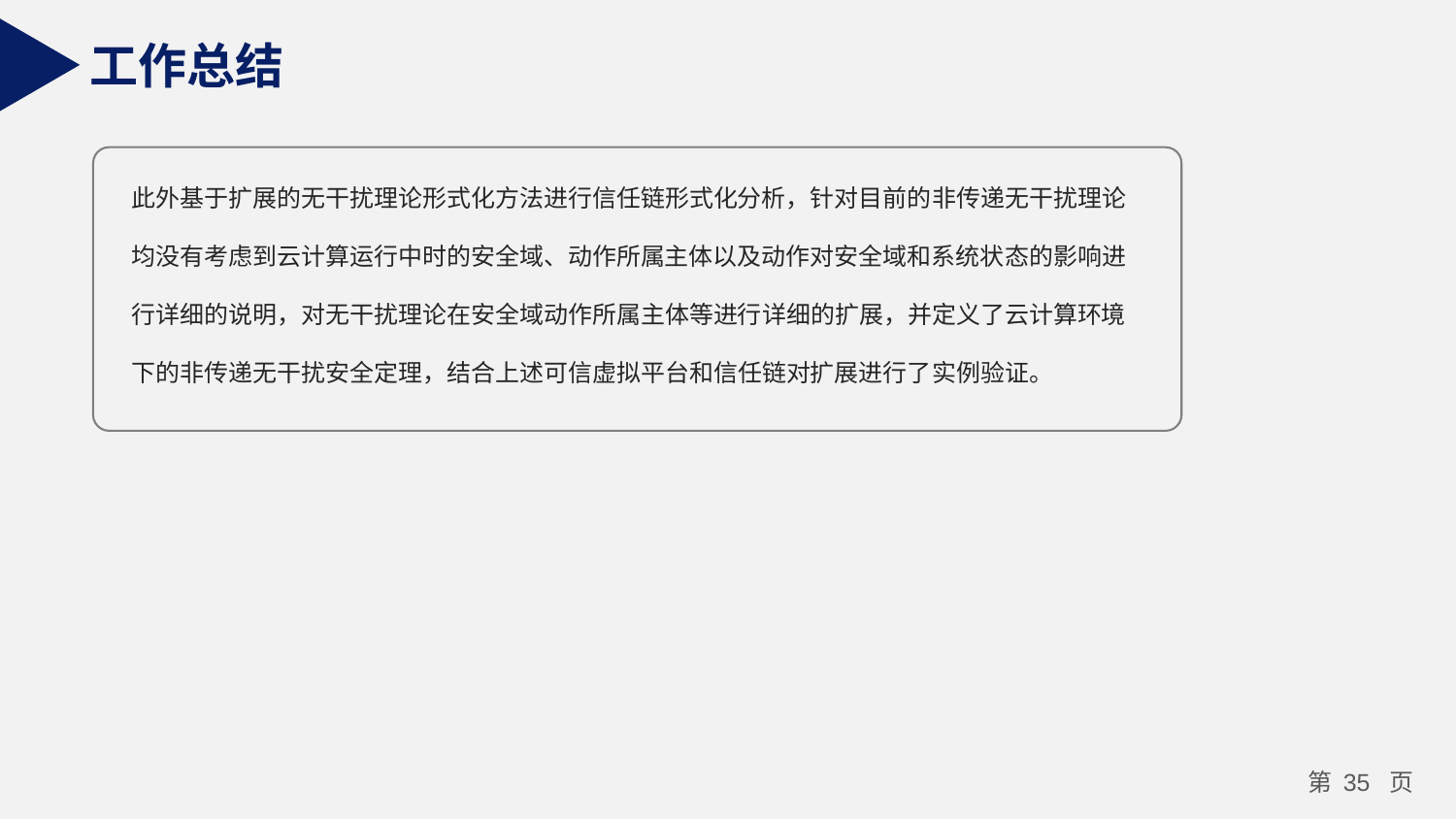

工作总结

此外基于扩展的无干扰理论形式化方法进行信任链形式化分析，针对目前的非传递无干扰理论均没有考虑到云计算运行中时的安全域、动作所属主体以及动作对安全域和系统状态的影响进行详细的说明，对无干扰理论在安全域动作所属主体等进行详细的扩展，并定义了云计算环境下的非传递无干扰安全定理，结合上述可信虚拟平台和信任链对扩展进行了实例验证。